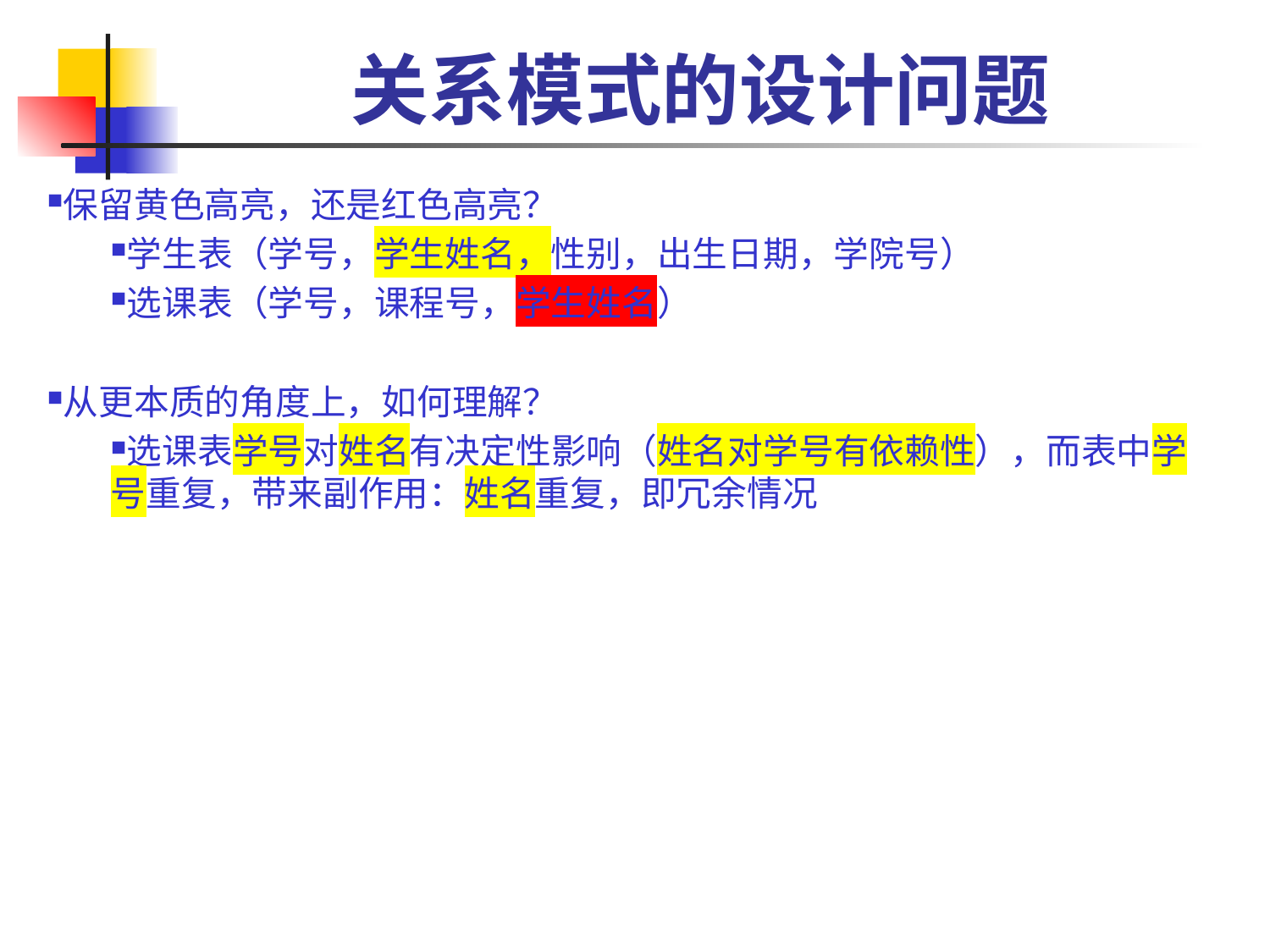

# 关系模式的设计问题
保留黄色高亮，还是红色高亮？
学生表（学号，学生姓名，性别，出生日期，学院号）
选课表（学号，课程号，学生姓名）

从更本质的角度上，如何理解？
选课表学号对姓名有决定性影响（姓名对学号有依赖性），而表中学号重复，带来副作用：姓名重复，即冗余情况